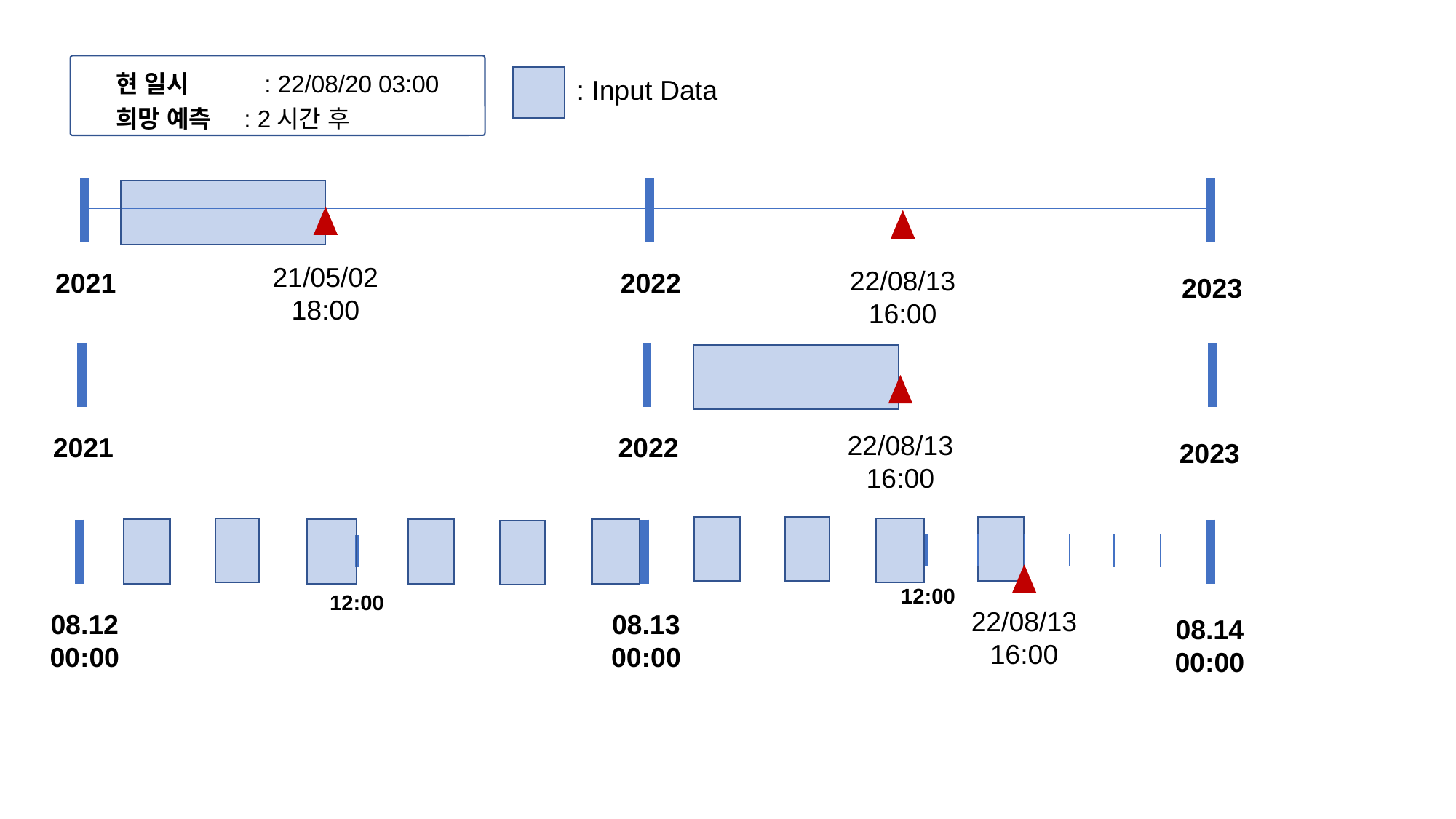

현 일시 	     : 22/08/20 03:00
희망 예측    : 2시간 후

: Input Data

21/05/02
18:00
22/08/13
16:00
2021
2022
2023

22/08/13
16:00
2021
2022
2023

12:00
12:00
22/08/13
16:00
08.12
00:00
08.13
00:00
08.14
00:00